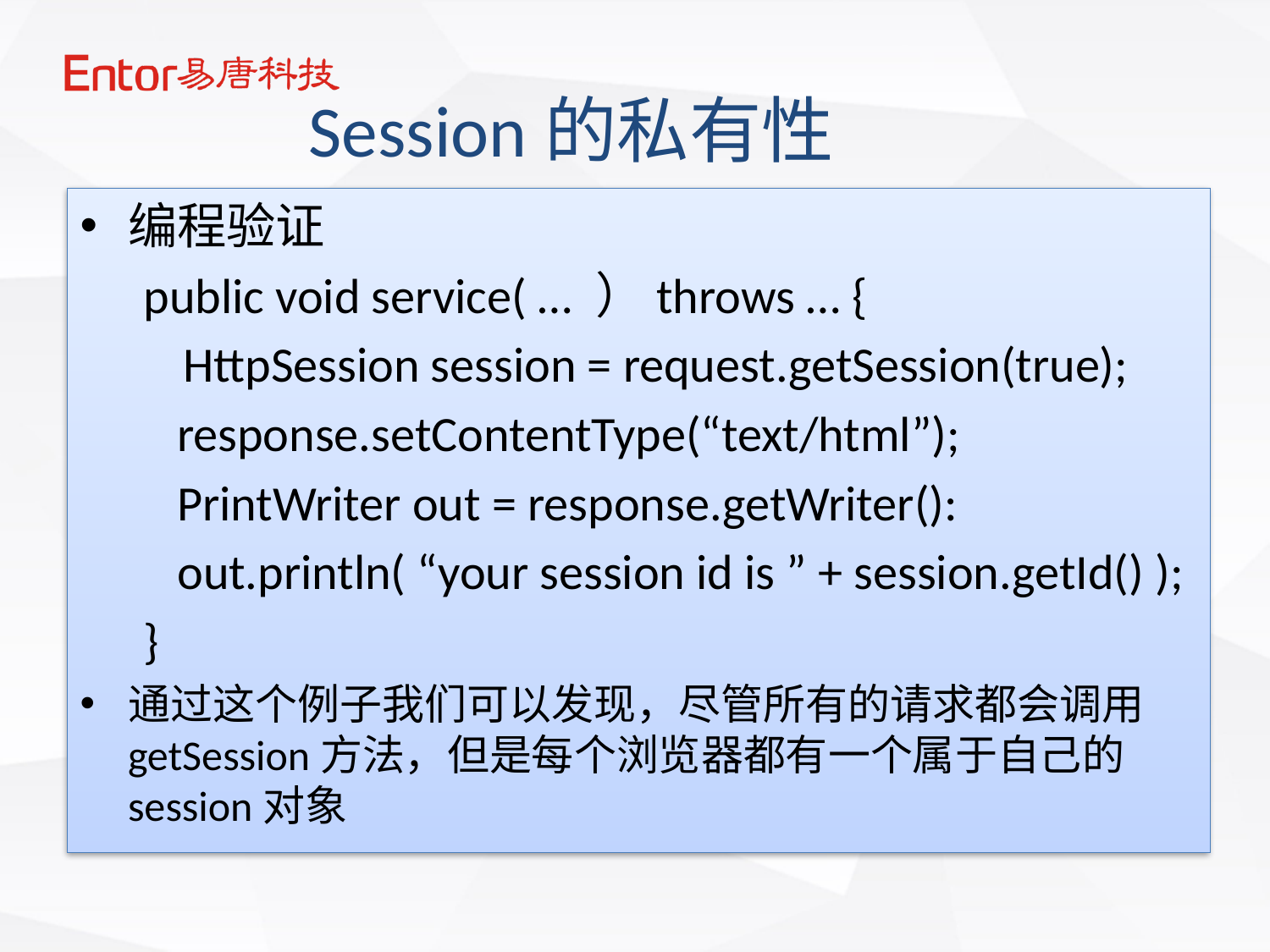

Session的私有性
编程验证
public void service( … ）throws … {
	HttpSession session = request.getSession(true);
   response.setContentType(“text/html”);
   PrintWriter out = response.getWriter():
   out.println( “your session id is ” + session.getId() );
}
通过这个例子我们可以发现，尽管所有的请求都会调用getSession方法，但是每个浏览器都有一个属于自己的session对象